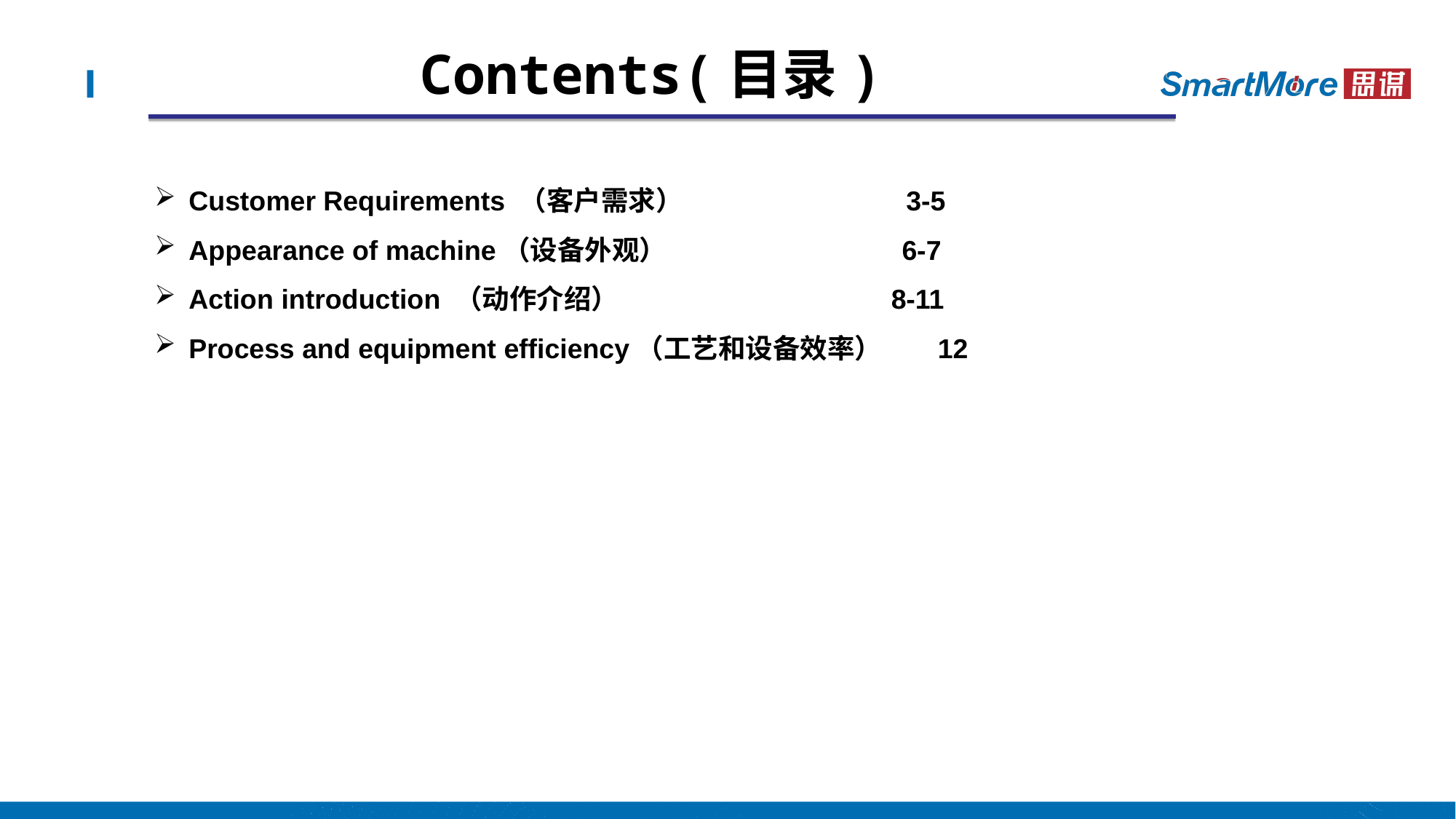

Contents(目录)
Customer Requirements （客户需求）                                   3-5
Appearance of machine（设备外观）                                     6-7
Action introduction （动作介绍）                                           8-11
Process and equipment efficiency（工艺和设备效率）        12